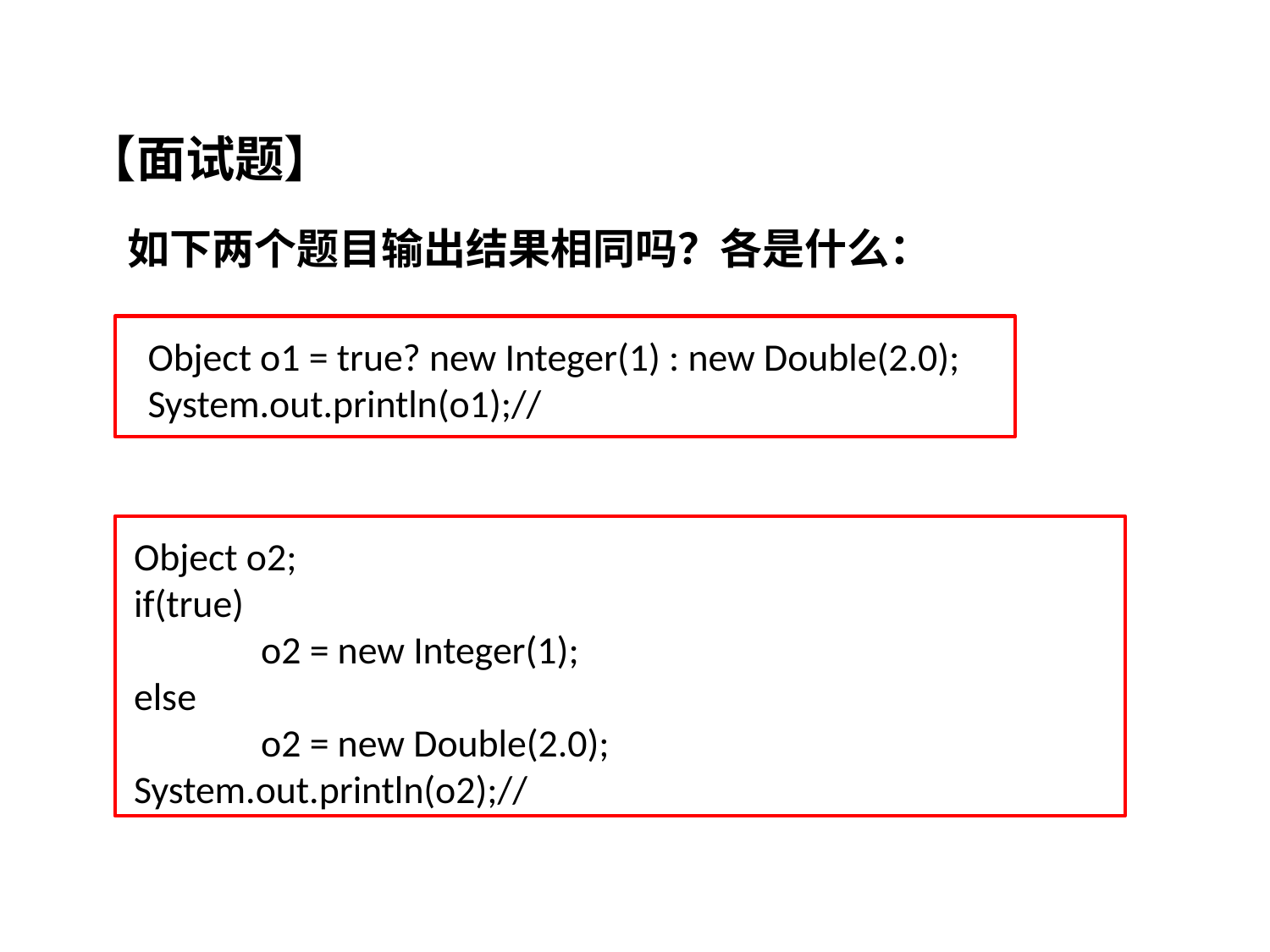

【面试题】
如下两个题目输出结果相同吗？各是什么：

Object o1 = true? new Integer(1) : new Double(2.0);
System.out.println(o1);//

Object o2;
if(true)
	o2 = new Integer(1);
else
	o2 = new Double(2.0);
System.out.println(o2);//